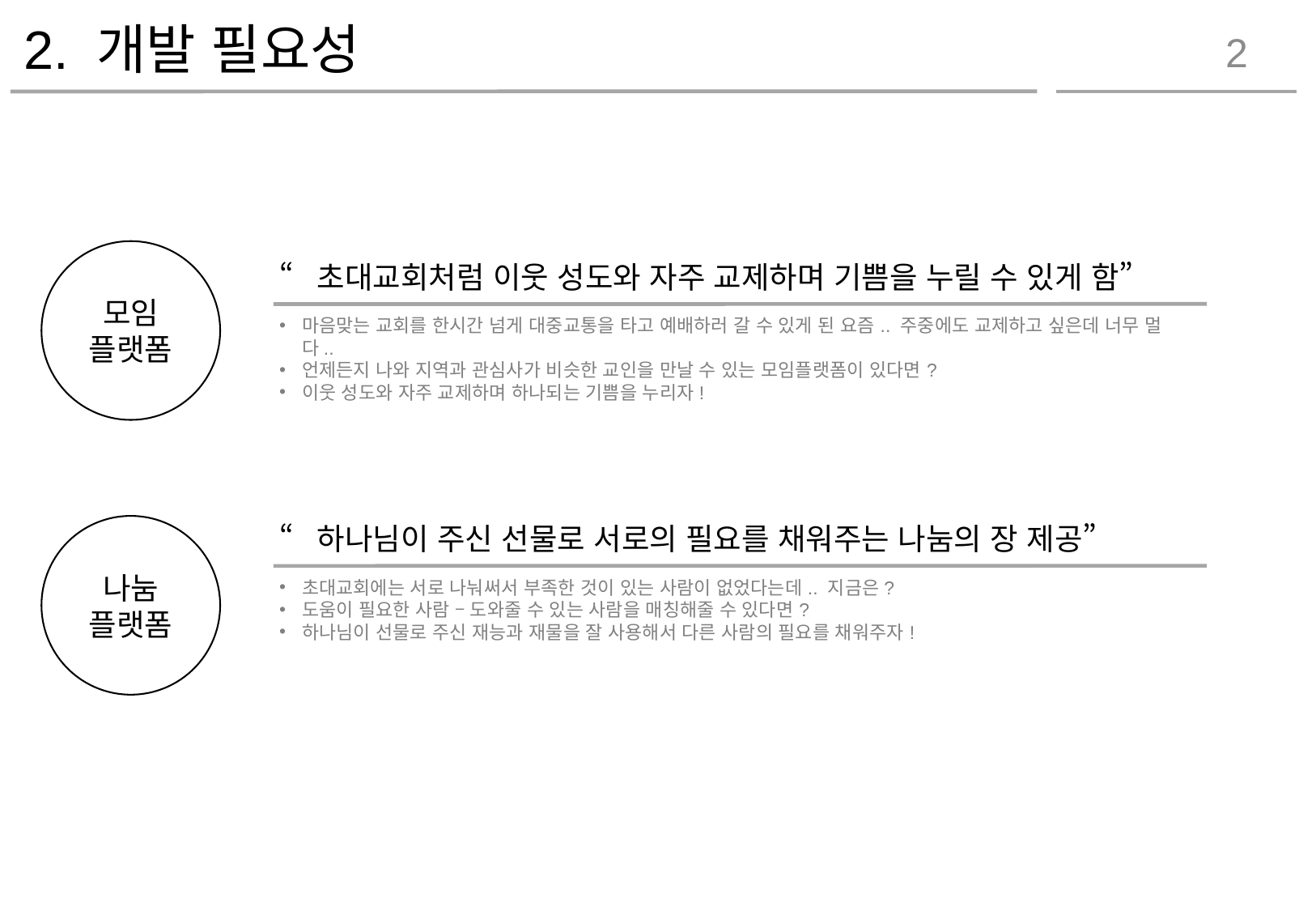

2. 개발 필요성
2
모임 플랫폼
“초대교회처럼 이웃 성도와 자주 교제하며 기쁨을 누릴 수 있게 함”
마음맞는 교회를 한시간 넘게 대중교통을 타고 예배하러 갈 수 있게 된 요즘.. 주중에도 교제하고 싶은데 너무 멀다..
언제든지 나와 지역과 관심사가 비슷한 교인을 만날 수 있는 모임플랫폼이 있다면?
이웃 성도와 자주 교제하며 하나되는 기쁨을 누리자!
“하나님이 주신 선물로 서로의 필요를 채워주는 나눔의 장 제공”
나눔 플랫폼
초대교회에는 서로 나눠써서 부족한 것이 있는 사람이 없었다는데.. 지금은?
도움이 필요한 사람 – 도와줄 수 있는 사람을 매칭해줄 수 있다면?
하나님이 선물로 주신 재능과 재물을 잘 사용해서 다른 사람의 필요를 채워주자!